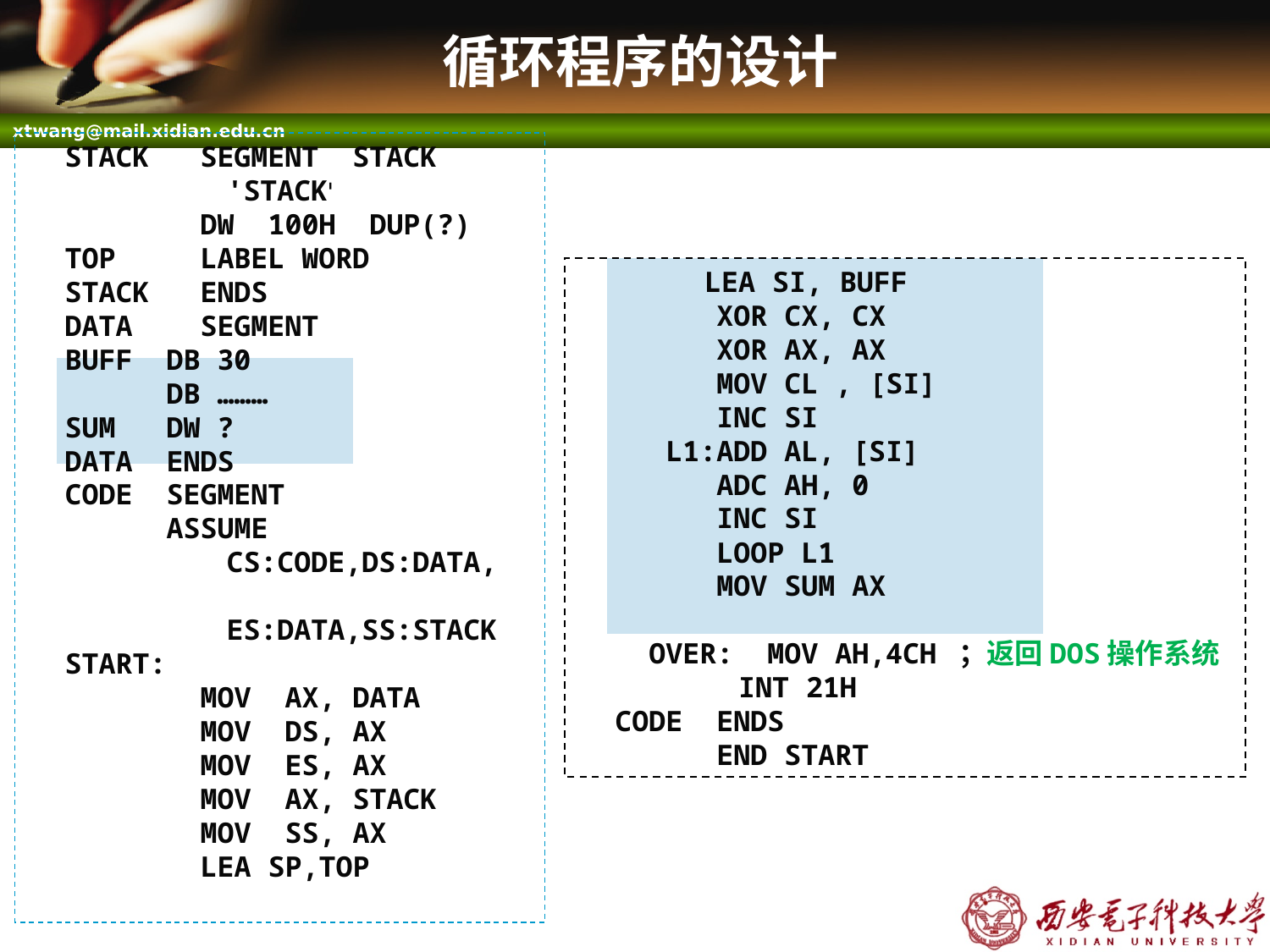

# 循环程序的设计
STACK   SEGMENT  STACK  'STACK'
        DW  100H  DUP(?)
TOP     LABEL WORD
STACK   ENDS
DATA    SEGMENT
BUFF  DB 30
      DB ………
SUM   DW ?
DATA  ENDS
CODE  SEGMENT
      ASSUME  CS:CODE,DS:DATA,
              ES:DATA,SS:STACK
START:
        MOV  AX, DATA
        MOV  DS, AX
        MOV  ES, AX
        MOV  AX, STACK
        MOV  SS, AX
        LEA SP,TOP

	LEA SI, BUFF
      XOR CX, CX
      XOR AX, AX
      MOV CL , [SI]
      INC SI
   L1:ADD AL, [SI]
      ADC AH, 0
      INC SI
      LOOP L1
      MOV SUM AX

  OVER:  MOV AH,4CH	；返回DOS操作系统
	  INT 21H
CODE  ENDS
      END START